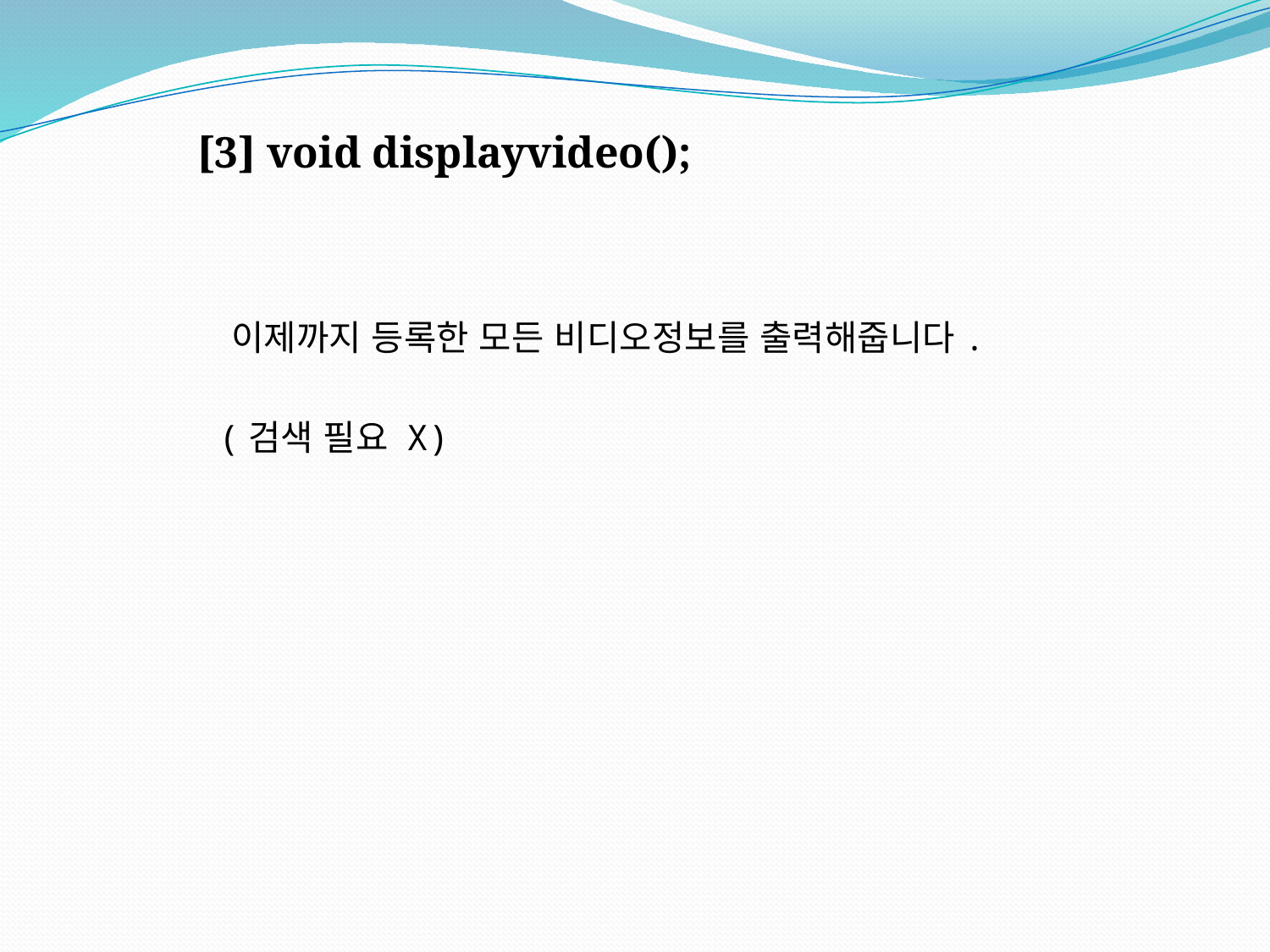

[3] void displayvideo();

  이제까지 등록한 모든 비디오정보를 출력해줍니다.

 (검색 필요 X)